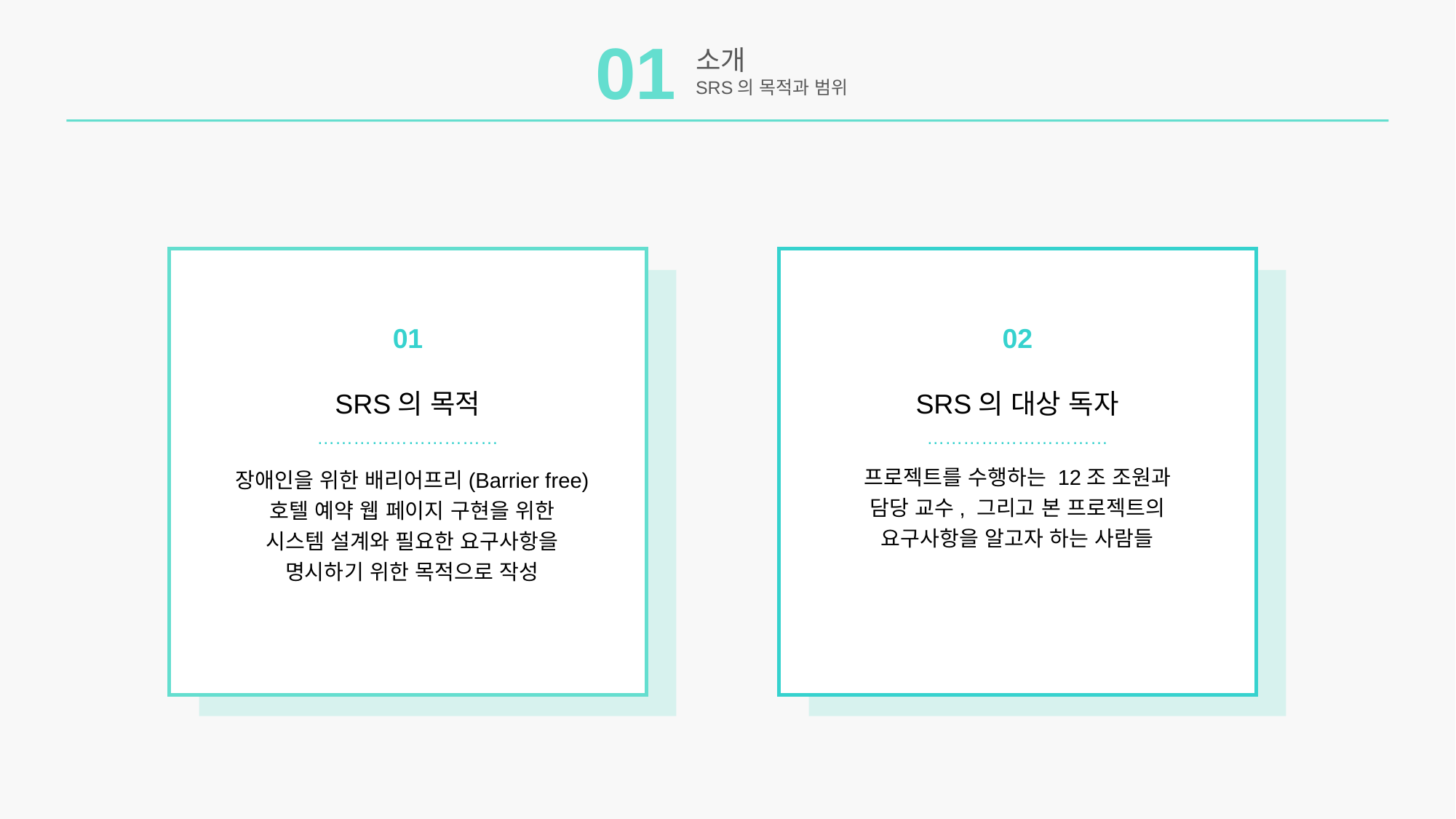

01
소개
SRS의 목적과 범위

01

SRS의 목적
02

SRS의 대상 독자
…………………………

…………………………

프로젝트를 수행하는 12조 조원과
담당 교수, 그리고 본 프로젝트의
요구사항을 알고자 하는 사람들
장애인을 위한 배리어프리(Barrier free)
호텔 예약 웹 페이지 구현을 위한
시스템 설계와 필요한 요구사항을
명시하기 위한 목적으로 작성